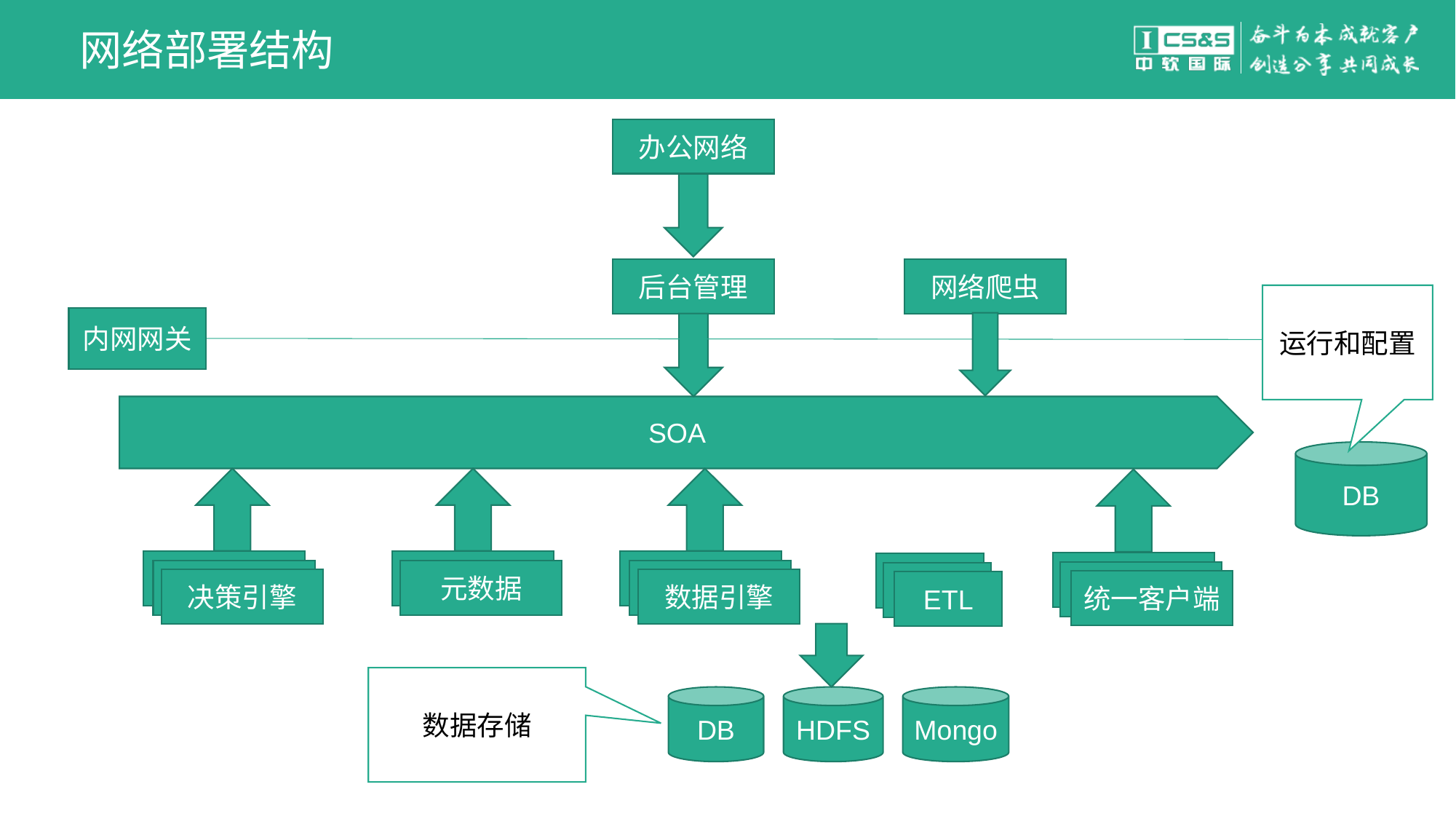

# 网络部署结构
办公网络

后台管理
网络爬虫
运行和配置
内网网关

SOA
DB

决策引擎
元数据
数据引擎
统一客户端
ETL
元数据
数据引擎
决策引擎
统一客户端
ETL
决策引擎
数据引擎
统一客户端
ETL

数据存储
Mongo
DB
HDFS